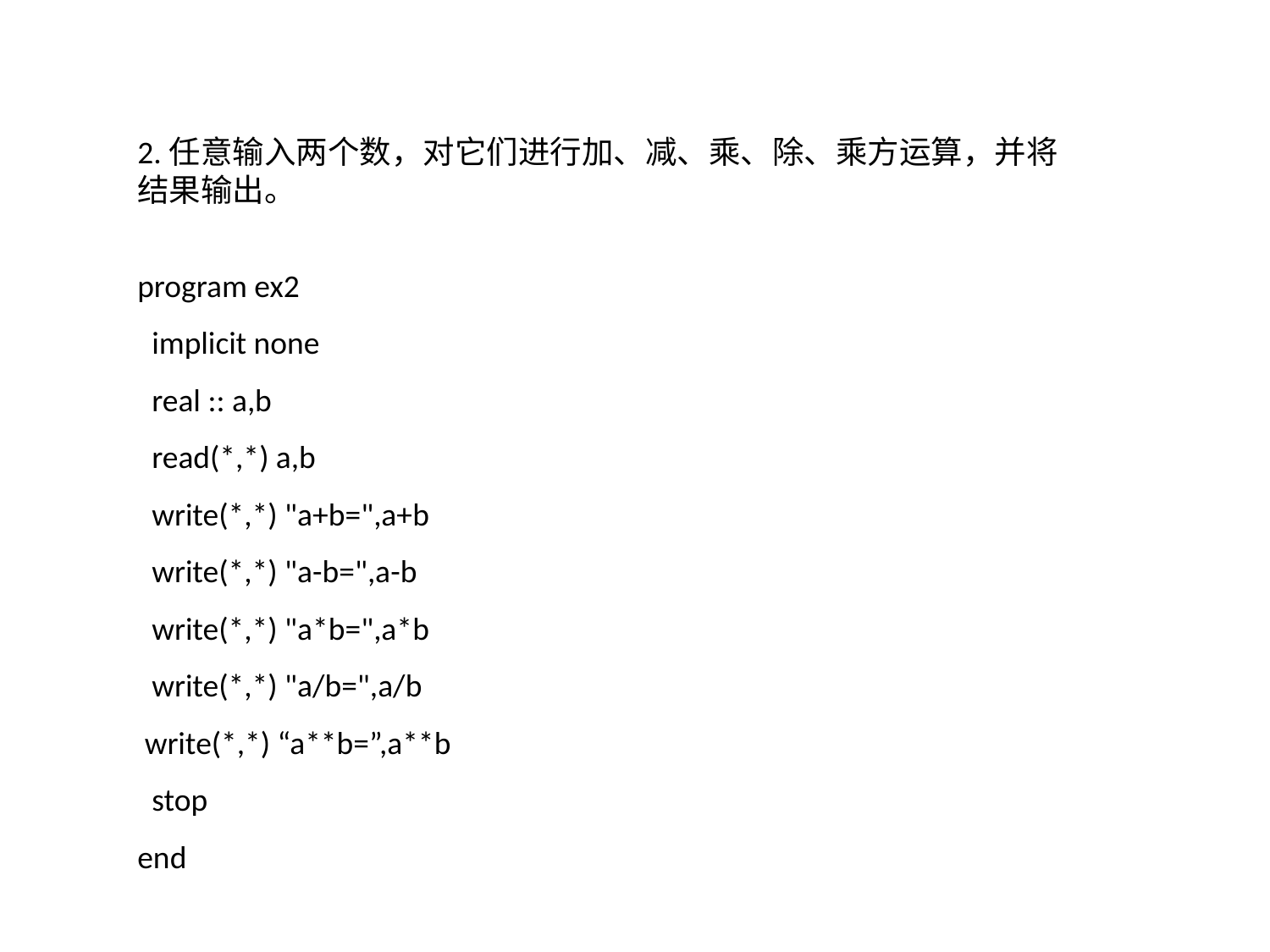

2.任意输入两个数，对它们进行加、减、乘、除、乘方运算，并将结果输出。

program ex2
  implicit none
  real :: a,b
  read(*,*) a,b
  write(*,*) "a+b=",a+b
  write(*,*) "a-b=",a-b
  write(*,*) "a*b=",a*b
  write(*,*) "a/b=",a/b
 write(*,*) “a**b=”,a**b
  stop
end